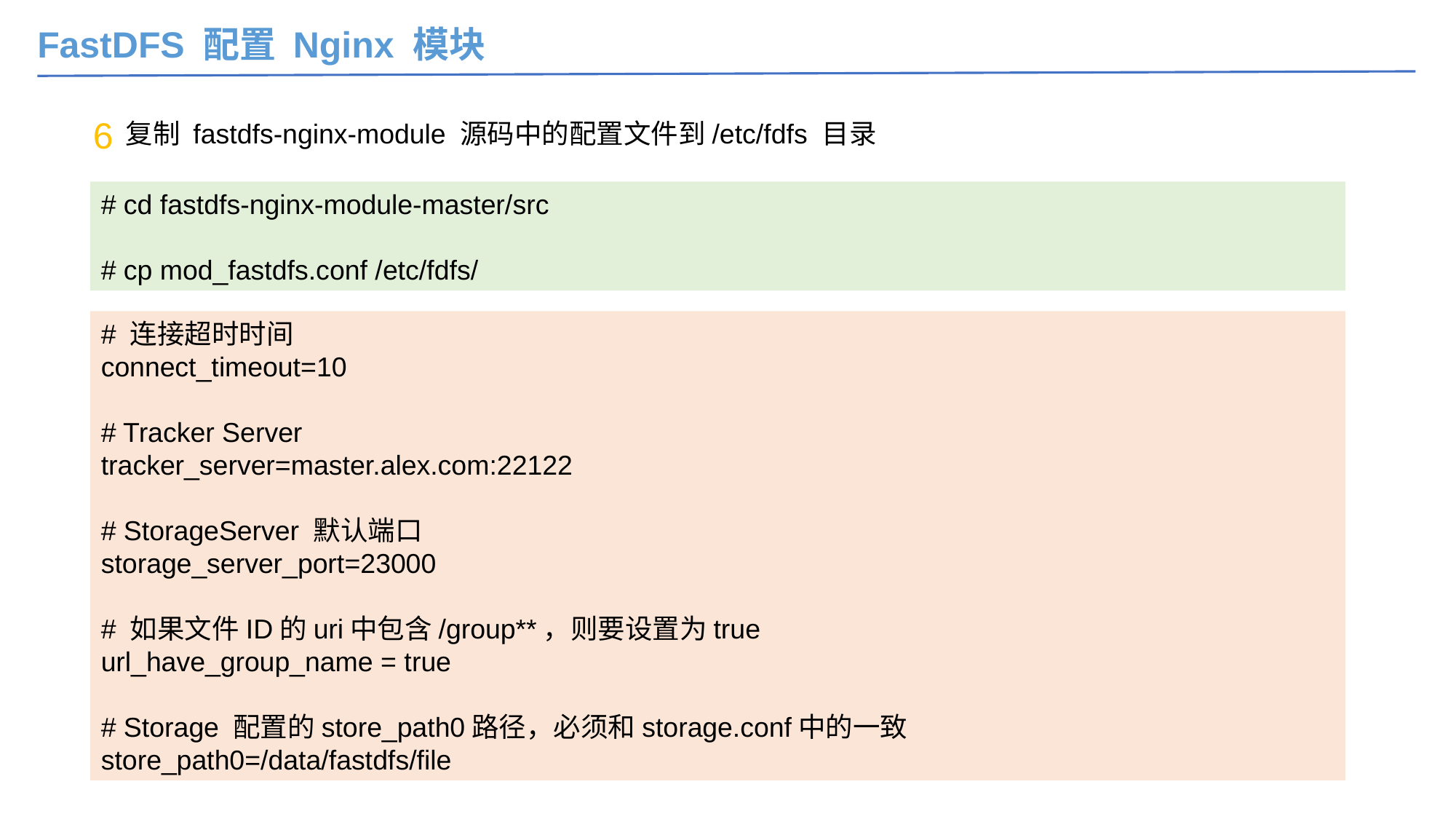

FastDFS 配置 Nginx 模块
6
复制 fastdfs-nginx-module 源码中的配置文件到/etc/fdfs 目录
# cd fastdfs-nginx-module-master/src

# cp mod_fastdfs.conf /etc/fdfs/
# 连接超时时间
connect_timeout=10

# Tracker Server
tracker_server=master.alex.com:22122

# StorageServer 默认端口
storage_server_port=23000

# 如果文件ID的uri中包含/group**，则要设置为true
url_have_group_name = true

# Storage 配置的store_path0路径，必须和storage.conf中的一致
store_path0=/data/fastdfs/file